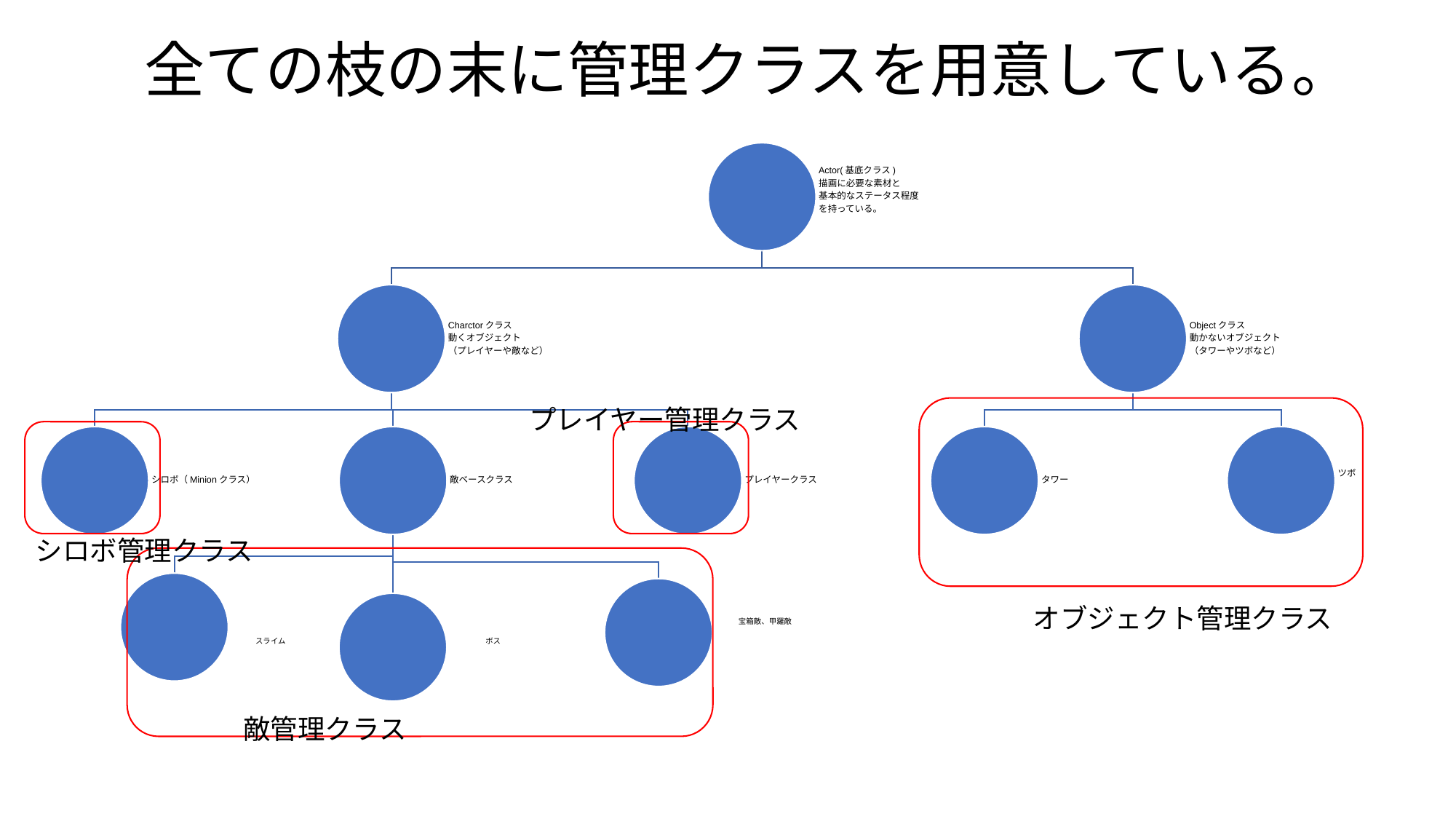

Actor(基底クラス)
描画に必要な素材と
基本的なステータス程度
を持っている。

Charctorクラス
動くオブジェクト
（プレイヤーや敵など）
シロボ（Minionクラス）
敵ベースクラス

プレイヤークラス
Objectクラス
動かないオブジェクト
（タワーやツボなど）
タワー
ツボ

全ての枝の末に管理クラスを用意している。
プレイヤー管理クラス

シロボ管理クラス

オブジェクト管理クラス
宝箱敵、甲羅敵
ボス
スライム
敵管理クラス